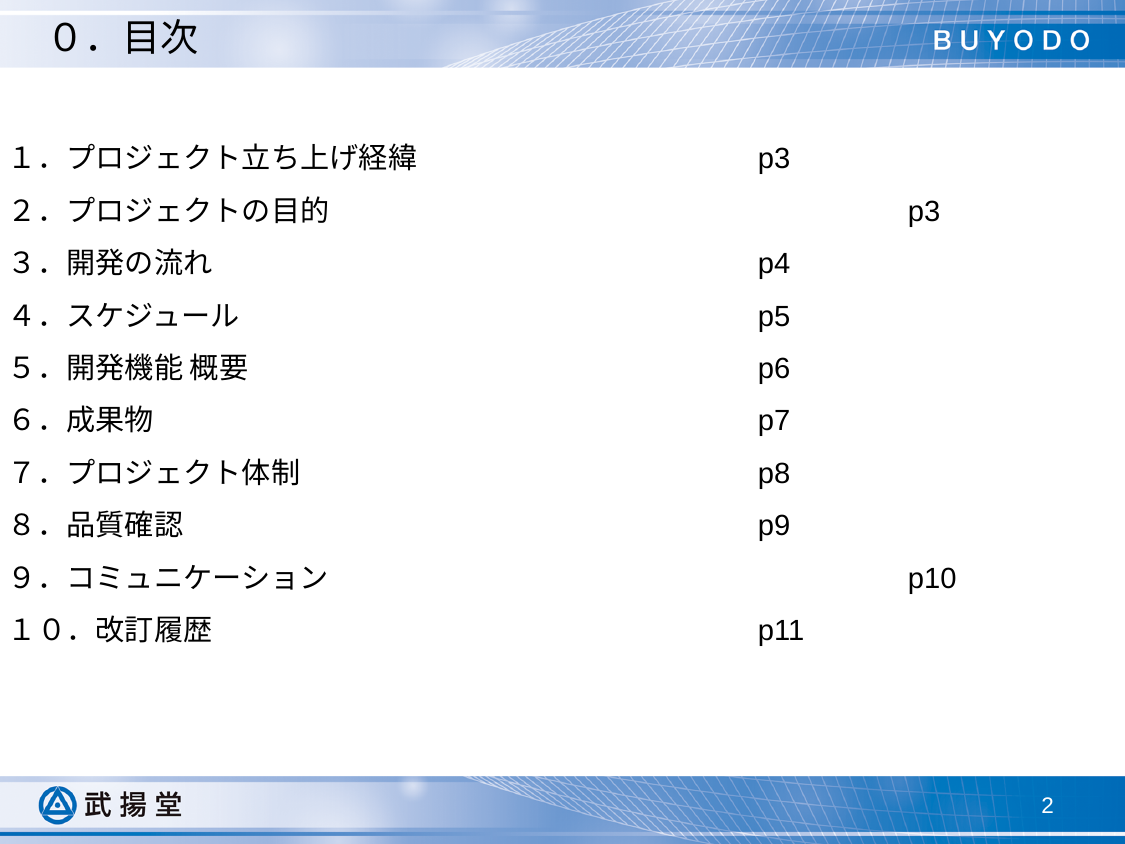

０．目次
１．プロジェクト立ち上げ経緯			p3
２．プロジェクトの目的				p3
３．開発の流れ				p4
４．スケジュール				p5
５．開発機能 概要				p6
６．成果物					p7
７．プロジェクト体制				p8
８．品質確認				p9
９．コミュニケーション				p10
１０．改訂履歴				p11
2